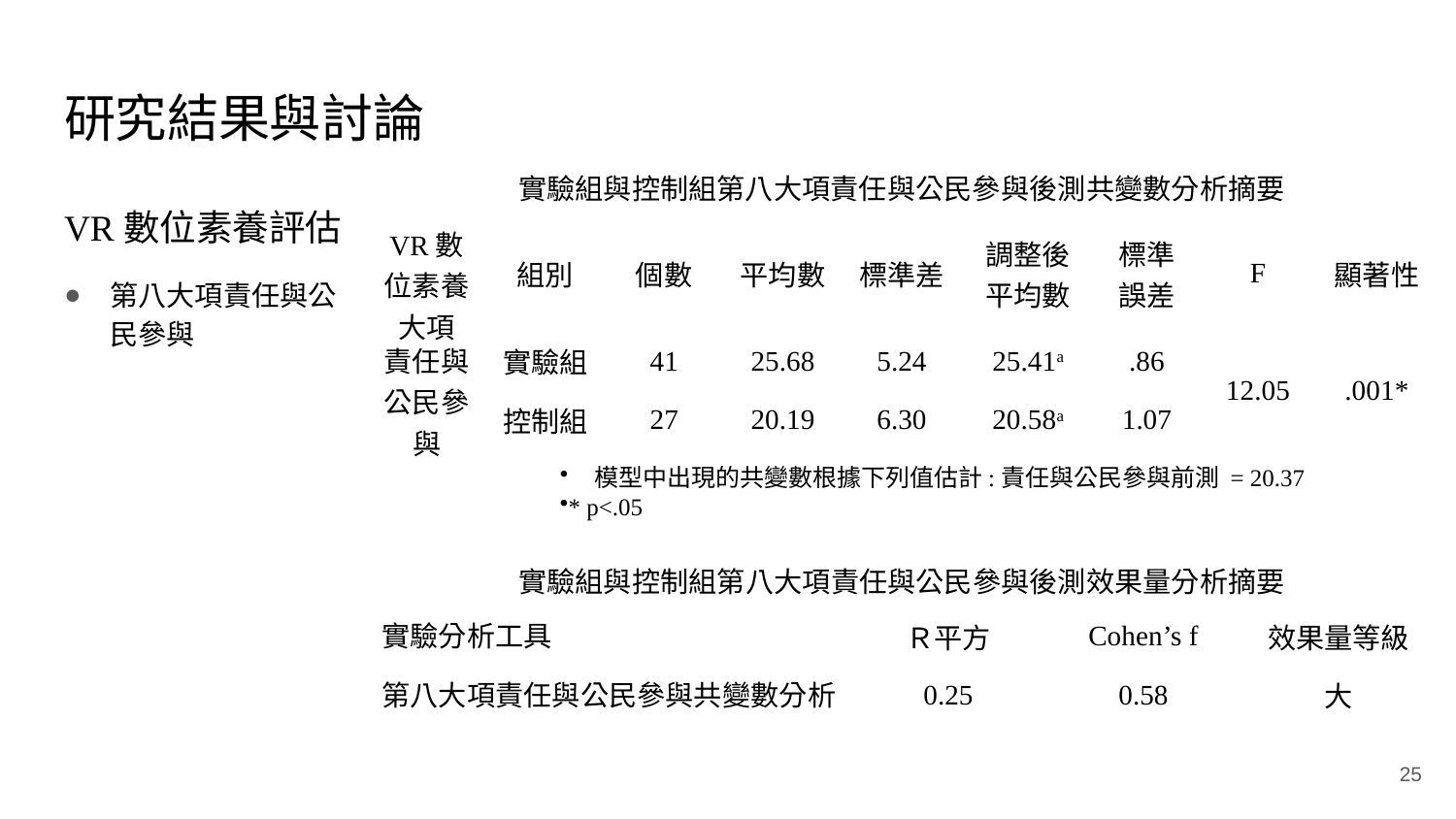

# 研究結果與討論
實驗組與控制組第八大項責任與公民參與後測共變數分析摘要
VR數位素養評估
第八大項責任與公民參與
| VR數位素養大項 | 組別 | 個數 | 平均數 | 標準差 | 調整後平均數 | 標準誤差 | F | 顯著性 |
| --- | --- | --- | --- | --- | --- | --- | --- | --- |
| 責任與公民參與 | 實驗組 | 41 | 25.68 | 5.24 | 25.41a | .86 | 12.05 | .001\* |
|  | 控制組 | 27 | 20.19 | 6.30 | 20.58a | 1.07 |  |  |
模型中出現的共變數根據下列值估計:責任與公民參與前測 = 20.37
* p<.05
實驗組與控制組第八大項責任與公民參與後測效果量分析摘要
| 實驗分析工具 | Ｒ平方 | Cohen’s f | 效果量等級 |
| --- | --- | --- | --- |
| 第八大項責任與公民參與共變數分析 | 0.25 | 0.58 | 大 |
25